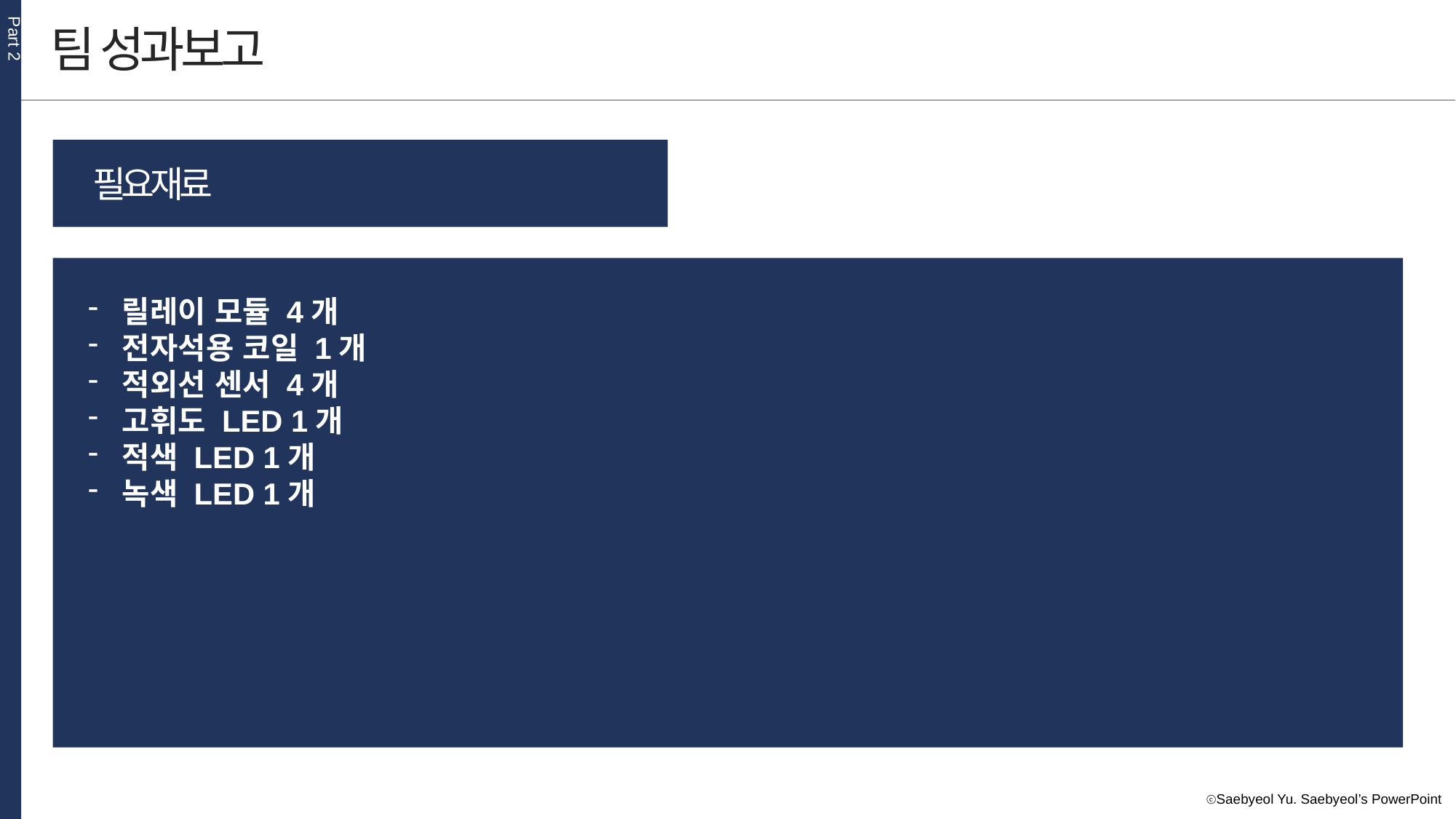

Part 2
팀 성과보고

필요재료

릴레이 모듈 4개
전자석용 코일 1개
적외선 센서 4개
고휘도 LED 1개
적색 LED 1개
녹색 LED 1개